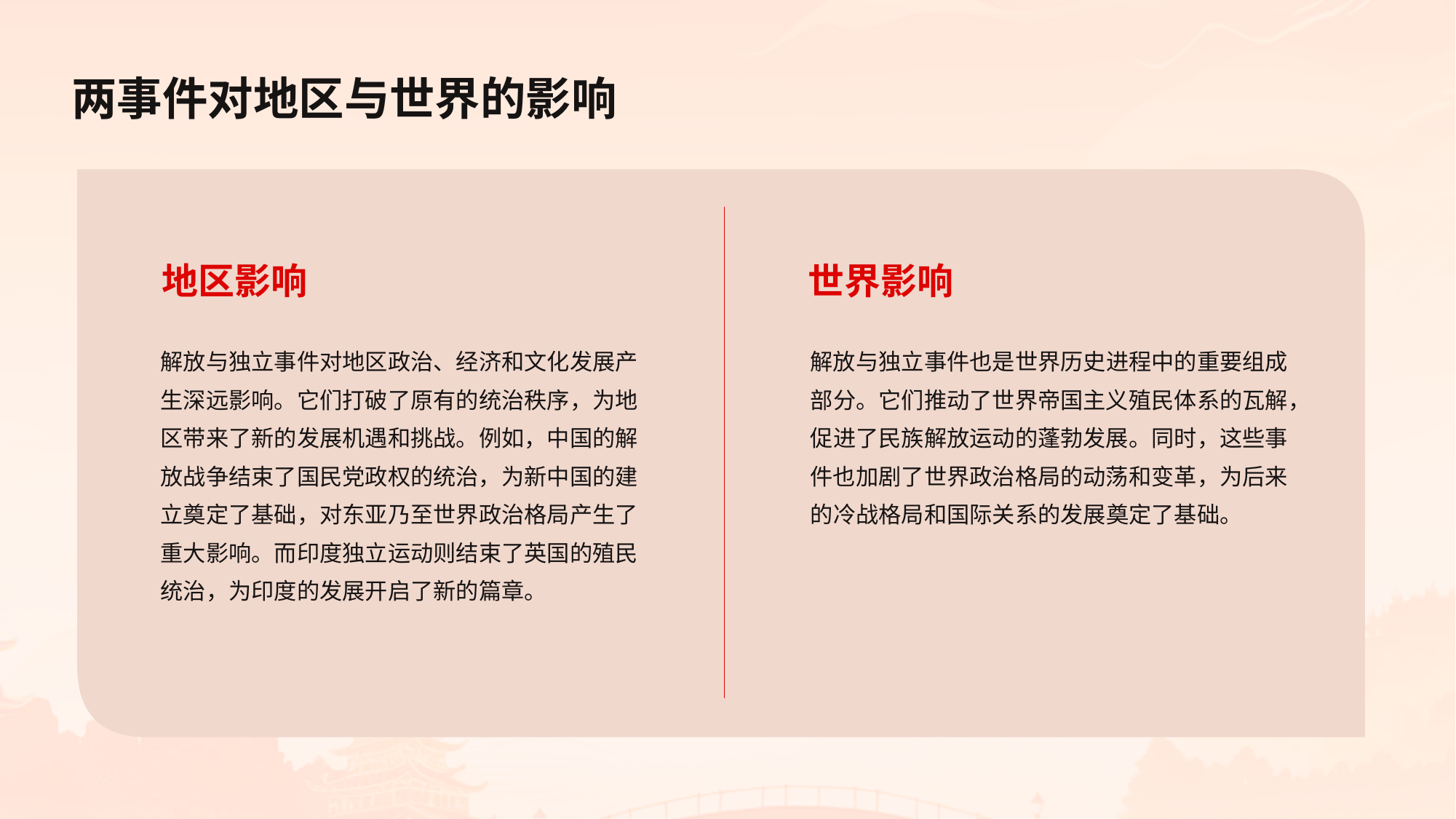

两事件对地区与世界的影响

地区影响
世界影响
解放与独立事件对地区政治、经济和文化发展产生深远影响。它们打破了原有的统治秩序，为地区带来了新的发展机遇和挑战。例如，中国的解放战争结束了国民党政权的统治，为新中国的建立奠定了基础，对东亚乃至世界政治格局产生了重大影响。而印度独立运动则结束了英国的殖民统治，为印度的发展开启了新的篇章。
解放与独立事件也是世界历史进程中的重要组成部分。它们推动了世界帝国主义殖民体系的瓦解，促进了民族解放运动的蓬勃发展。同时，这些事件也加剧了世界政治格局的动荡和变革，为后来的冷战格局和国际关系的发展奠定了基础。